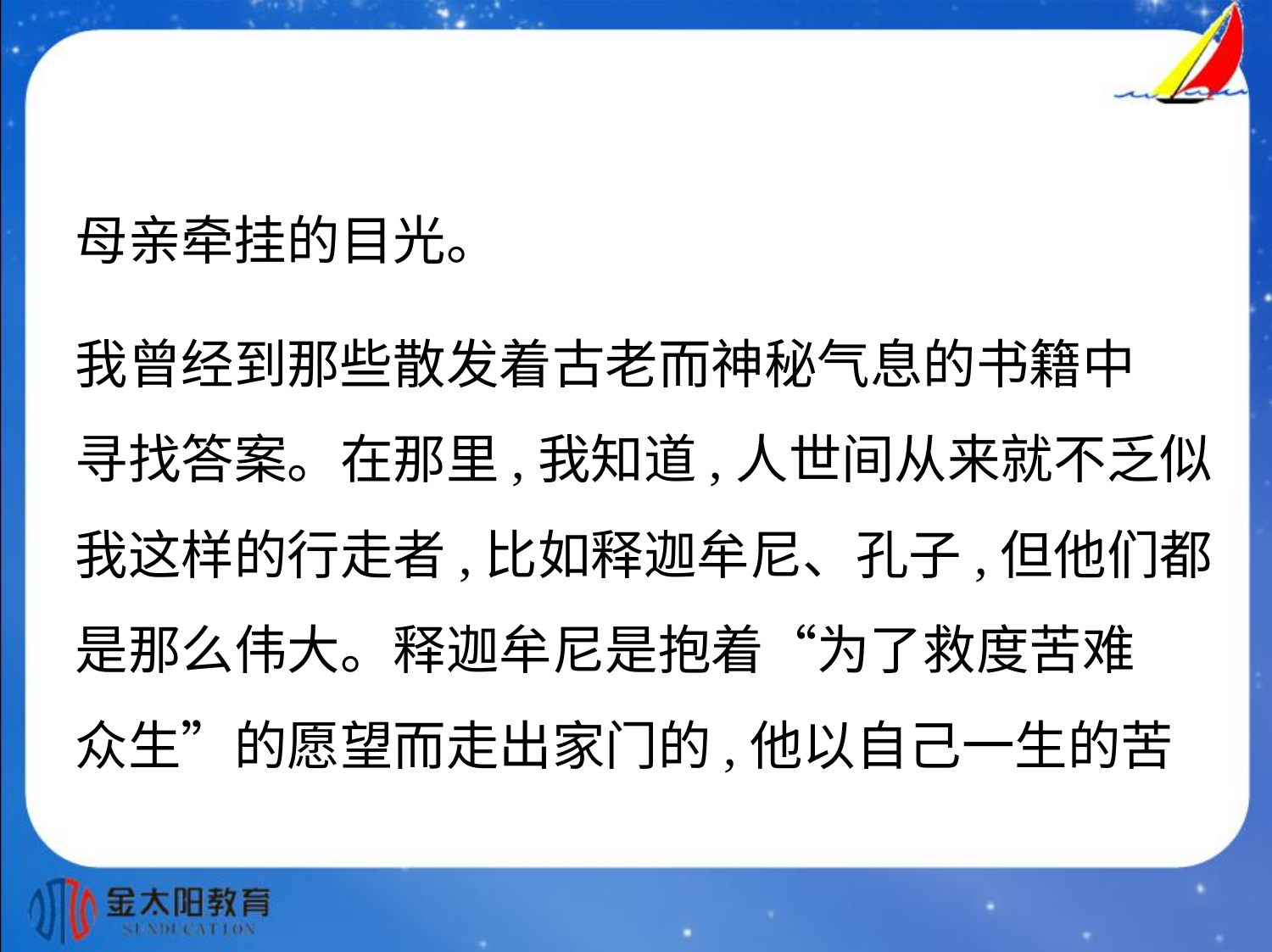

母亲牵挂的目光。
我曾经到那些散发着古老而神秘气息的书籍中
寻找答案。在那里,我知道,人世间从来就不乏似
我这样的行走者,比如释迦牟尼、孔子,但他们都
是那么伟大。释迦牟尼是抱着“为了救度苦难
众生”的愿望而走出家门的,他以自己一生的苦